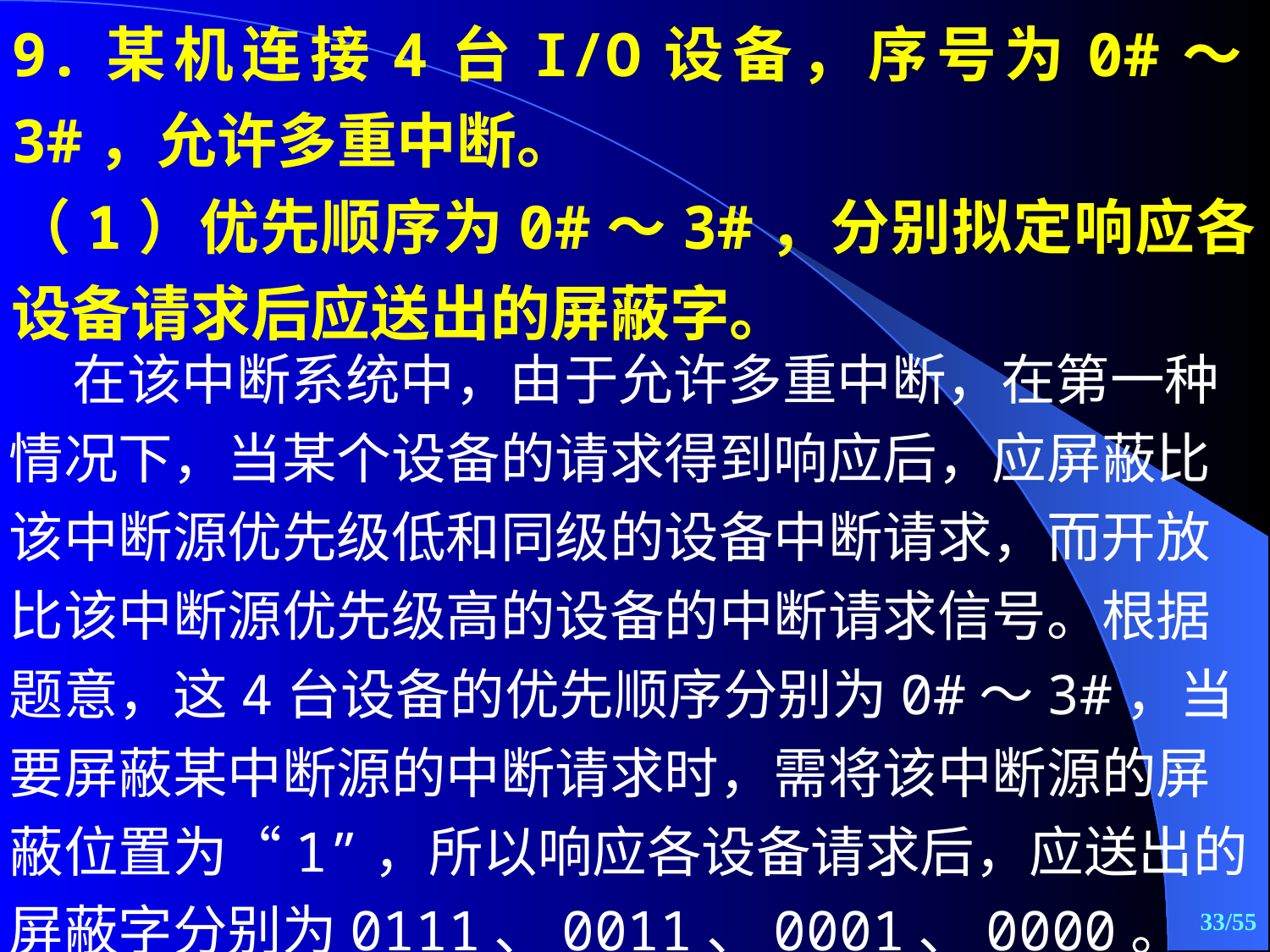

9.某机连接4台I/O设备，序号为0#～3#，允许多重中断。
（1）优先顺序为0#～3#，分别拟定响应各设备请求后应送出的屏蔽字。
在该中断系统中，由于允许多重中断，在第一种情况下，当某个设备的请求得到响应后，应屏蔽比该中断源优先级低和同级的设备中断请求，而开放比该中断源优先级高的设备的中断请求信号。根据题意，这4台设备的优先顺序分别为0#～3#，当要屏蔽某中断源的中断请求时，需将该中断源的屏蔽位置为“1”，所以响应各设备请求后，应送出的屏蔽字分别为0111、0011、0001、0000。
33/55